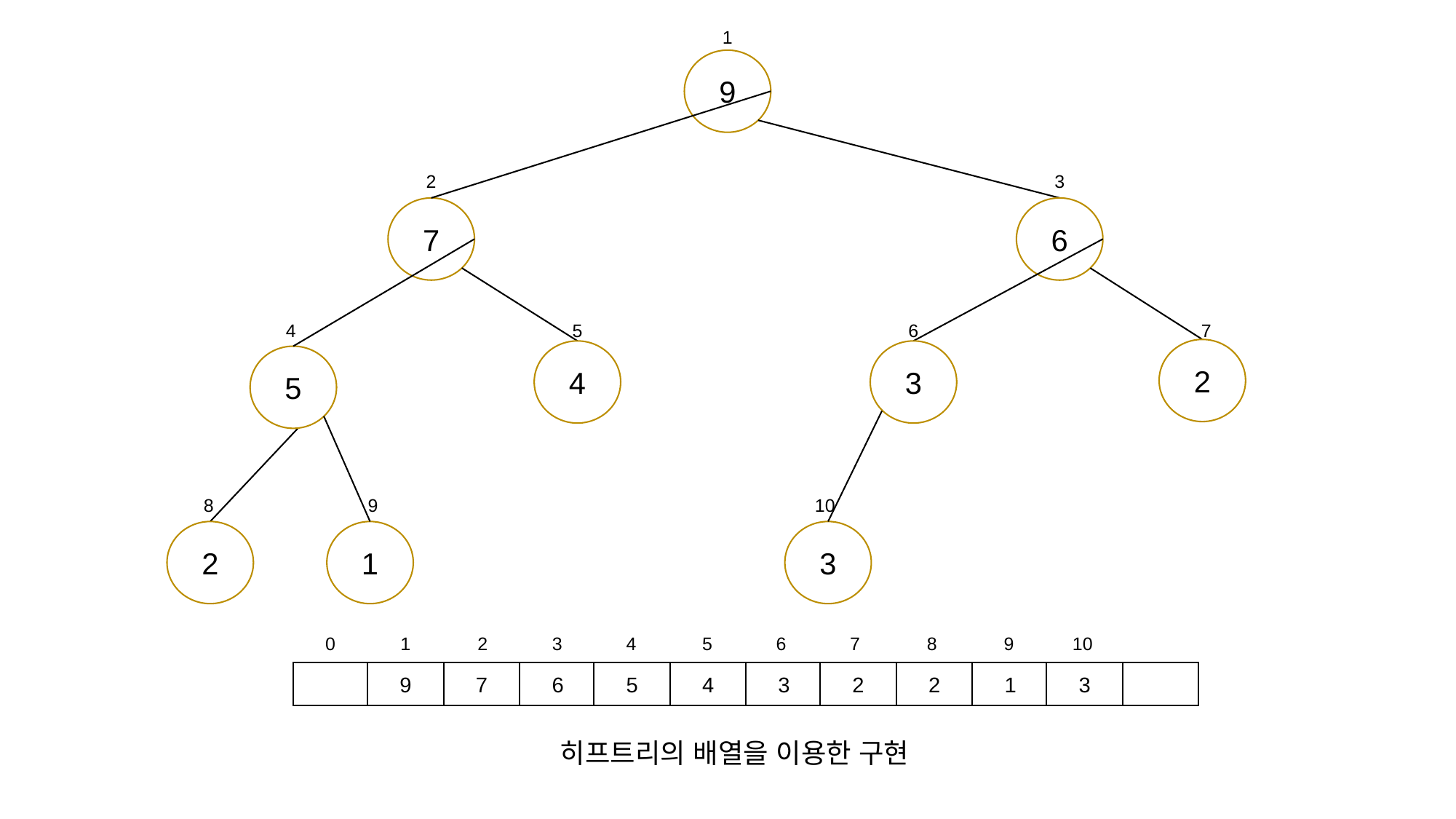

1
9
2
3
7
6
4
5
6
7
2
4
3
5
8
9
10
1
2
3
0
1
2
3
4
5
6
7
8
9
10

9
7
6
5
4
3
2
2
1
3

 히프트리의 배열을 이용한 구현